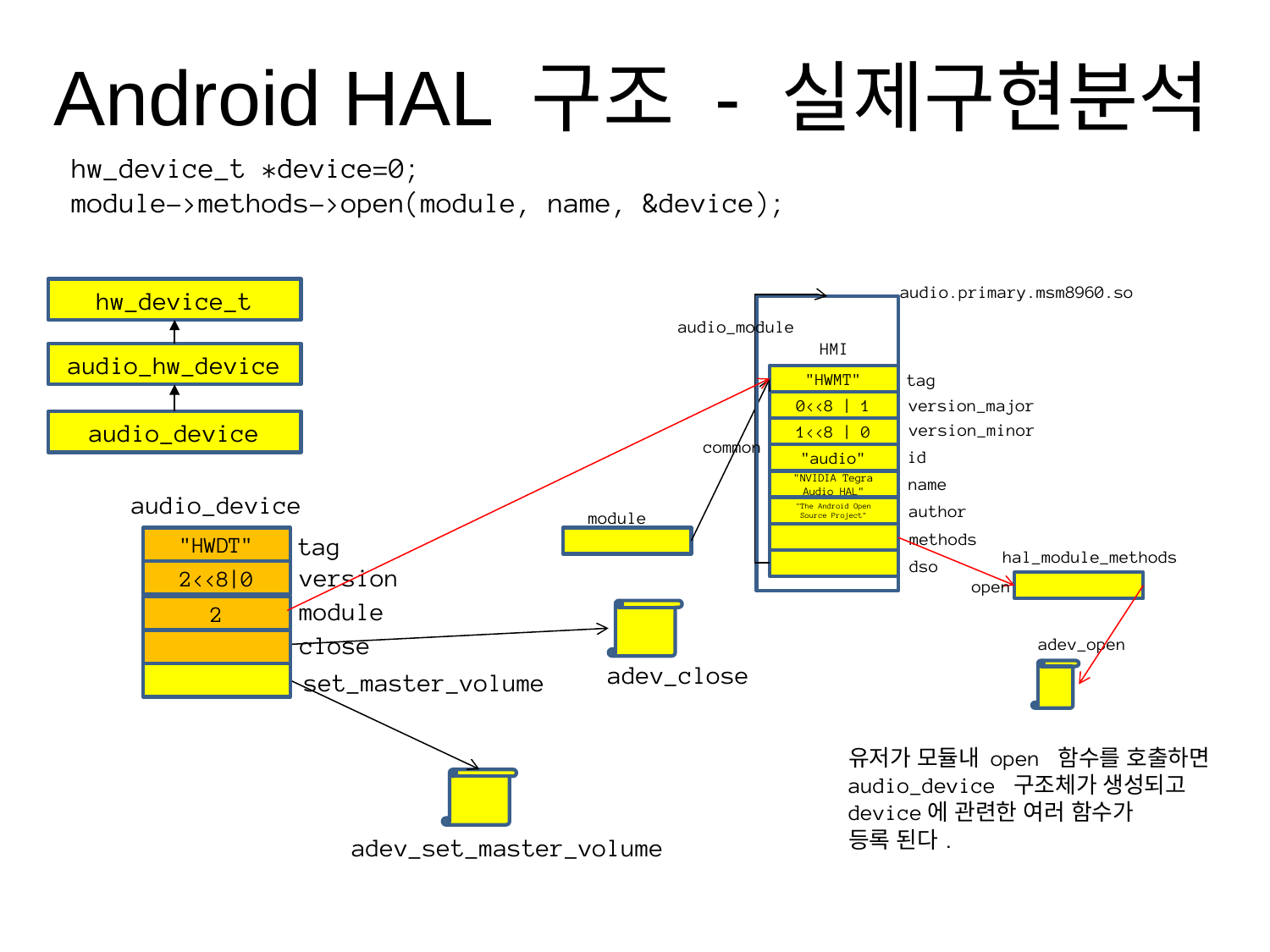

# Android HAL 구조 - 실제구현분석
hw_device_t *device=0;
module->methods->open(module, name, &device);

audio.primary.msm8960.so
hw_device_t

audio_module
HMI
audio_hw_device
tag
"HWMT"
version_major
0<<8 | 1
audio_device
version_minor
1<<8 | 0
common
id
"audio"
name
"NVIDIA Tegra Audio HAL"
audio_device
author
"The Android Open Source Project"
module
methods

tag
"HWDT"

hal_module_methods
dso

version
2<<8|0
open

module
2

close
adev_open

adev_close
set_master_volume

유저가 모듈내 open 함수를 호출하면
audio_device 구조체가 생성되고
device에 관련한 여러 함수가
등록 된다.

adev_set_master_volume